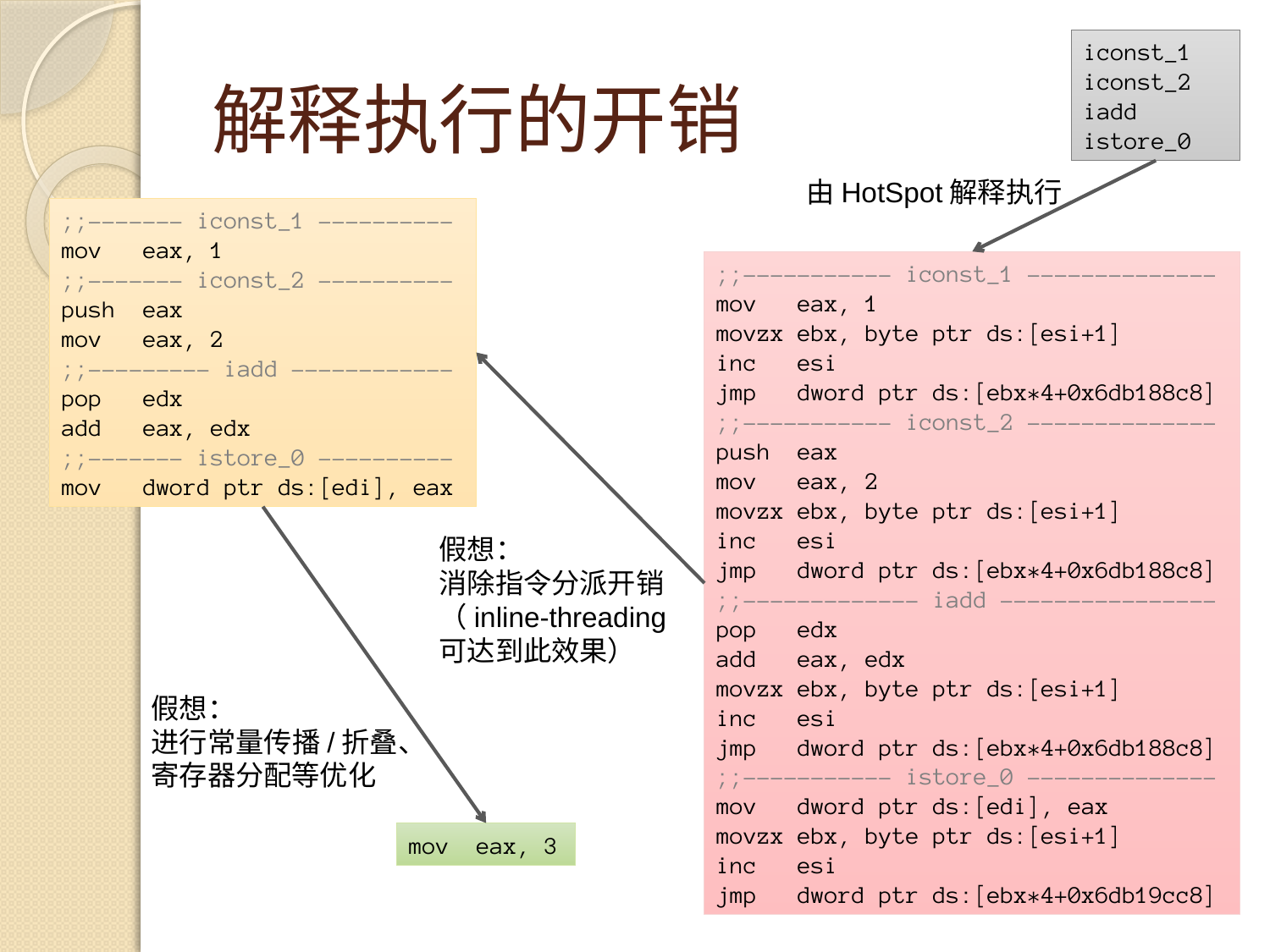

iconst_1
iconst_2
iadd
istore_0
# 解释执行的开销
由HotSpot解释执行
;;------- iconst_1 ----------
mov   eax, 1
;;------- iconst_2 ----------
push  eax
mov   eax, 2
;;--------- iadd ------------
pop   edx
add   eax, edx
;;------- istore_0 ----------
mov   dword ptr ds:[edi], eax
;;----------- iconst_1 --------------
mov   eax, 1
movzx ebx, byte ptr ds:[esi+1]
inc   esi
jmp   dword ptr ds:[ebx*4+0x6db188c8]
;;----------- iconst_2 --------------
push  eax
mov   eax, 2
movzx ebx, byte ptr ds:[esi+1]
inc   esi
jmp   dword ptr ds:[ebx*4+0x6db188c8]
;;------------- iadd ----------------
pop   edx
add   eax, edx
movzx ebx, byte ptr ds:[esi+1]
inc   esi
jmp   dword ptr ds:[ebx*4+0x6db188c8]
;;----------- istore_0 --------------
mov   dword ptr ds:[edi], eax
movzx ebx, byte ptr ds:[esi+1]
inc   esi
jmp   dword ptr ds:[ebx*4+0x6db19cc8]
假想：
消除指令分派开销
（inline-threading可达到此效果）
假想：
进行常量传播/折叠、
寄存器分配等优化
mov  eax, 3